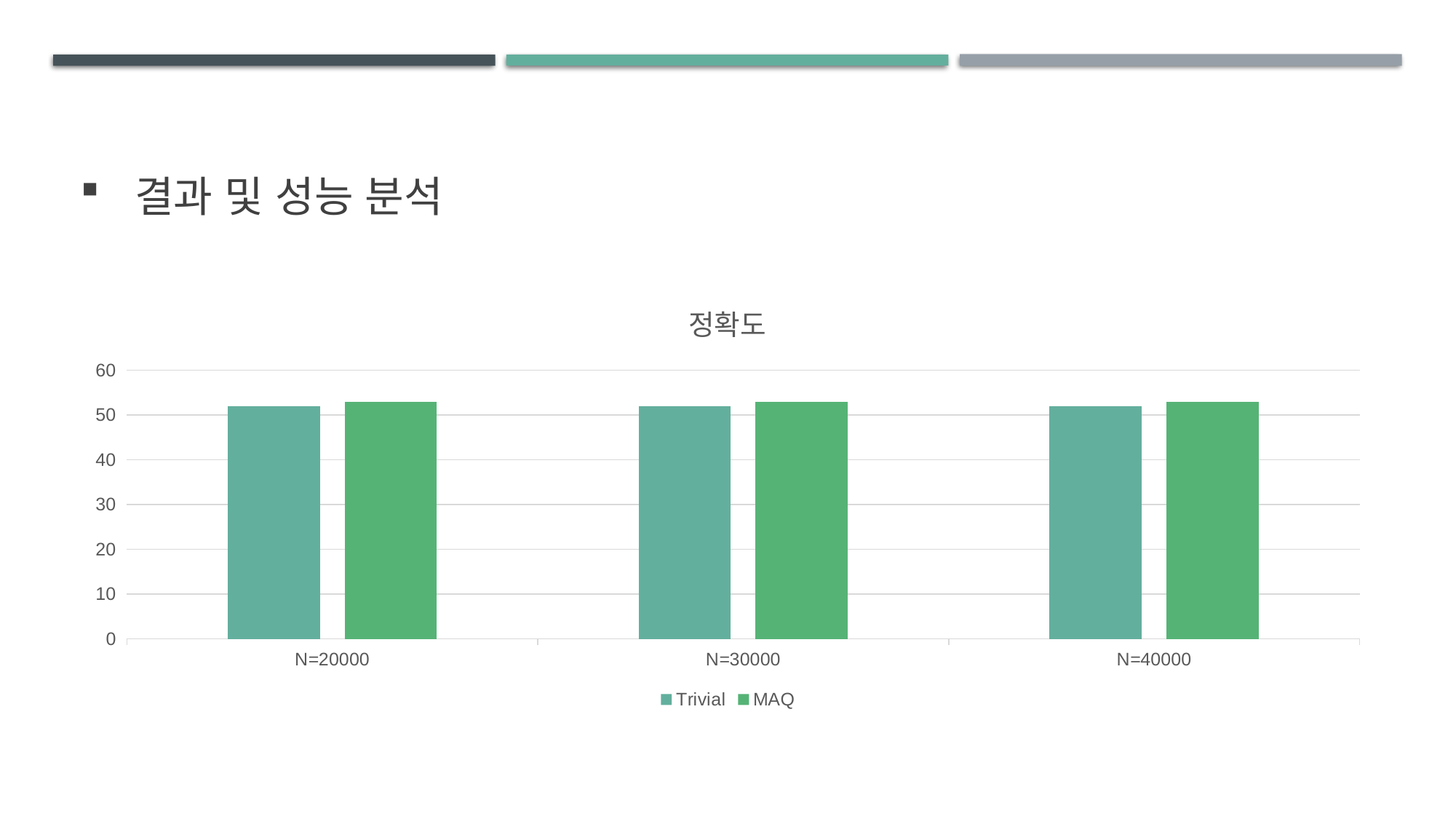

# 결과 및 성능 분석

### Chart: 정확도

| Category | Trivial | MAQ |
|---|---|---|
| N=20000 | 52.0 | 53.0 |
| N=30000 | 52.0 | 53.0 |
| N=40000 | 52.0 | 53.0 |